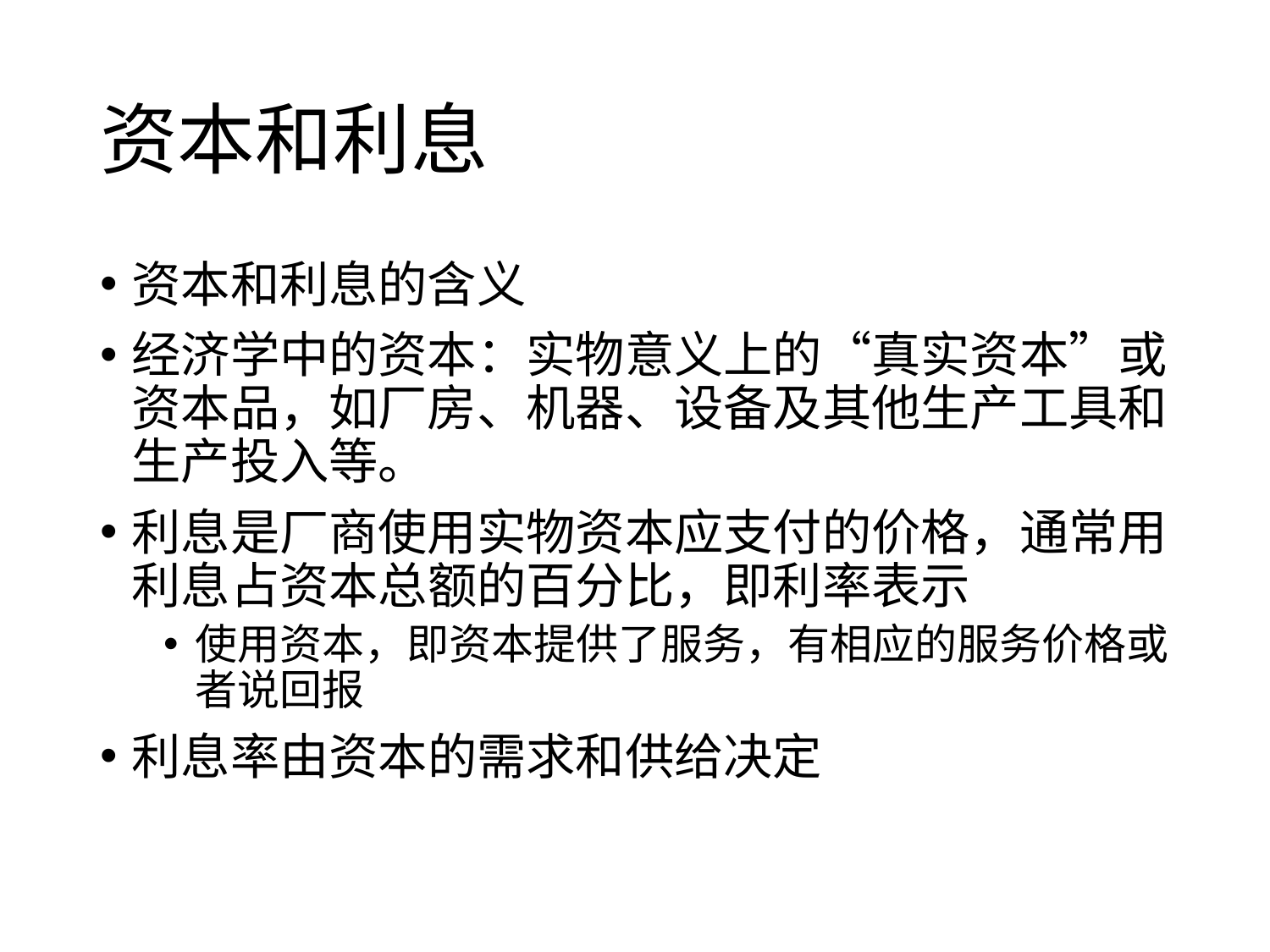

# 资本和利息
资本和利息的含义
经济学中的资本：实物意义上的“真实资本”或资本品，如厂房、机器、设备及其他生产工具和生产投入等。
利息是厂商使用实物资本应支付的价格，通常用利息占资本总额的百分比，即利率表示
使用资本，即资本提供了服务，有相应的服务价格或者说回报
利息率由资本的需求和供给决定